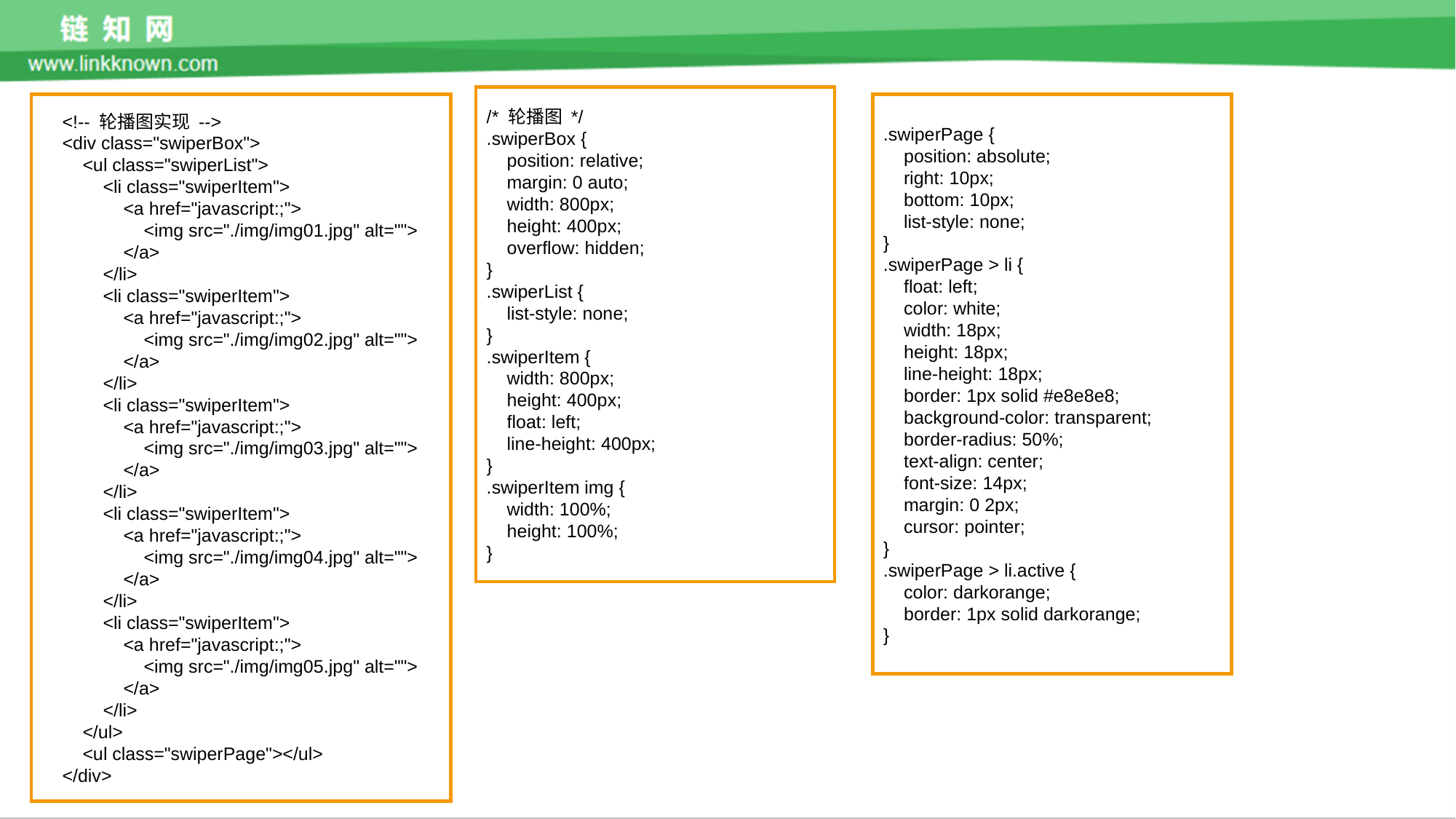

/* 轮播图 */
.swiperBox {
    position: relative;
    margin: 0 auto;
    width: 800px;
    height: 400px;
    overflow: hidden;
}
.swiperList {
    list-style: none;
}
.swiperItem {
    width: 800px;
    height: 400px;
    float: left;
    line-height: 400px;
}
.swiperItem img {
    width: 100%;
    height: 100%;
}
    <!-- 轮播图实现 -->
    <div class="swiperBox">
        <ul class="swiperList">
            <li class="swiperItem">
                <a href="javascript:;">
                    <img src="./img/img01.jpg" alt="">
                </a>
            </li>
            <li class="swiperItem">
                <a href="javascript:;">
                    <img src="./img/img02.jpg" alt="">
                </a>
            </li>
            <li class="swiperItem">
                <a href="javascript:;">
                    <img src="./img/img03.jpg" alt="">
                </a>
            </li>
            <li class="swiperItem">
                <a href="javascript:;">
                    <img src="./img/img04.jpg" alt="">
                </a>
            </li>
            <li class="swiperItem">
                <a href="javascript:;">
                    <img src="./img/img05.jpg" alt="">
                </a>
            </li>
        </ul>
        <ul class="swiperPage"></ul>
    </div>
.swiperPage {
    position: absolute;
    right: 10px;
    bottom: 10px;
    list-style: none;
}
.swiperPage > li {
    float: left;
    color: white;
    width: 18px;
    height: 18px;
    line-height: 18px;
    border: 1px solid #e8e8e8;
    background-color: transparent;
    border-radius: 50%;
    text-align: center;
    font-size: 14px;
    margin: 0 2px;
    cursor: pointer;
}
.swiperPage > li.active {
    color: darkorange;
    border: 1px solid darkorange;
}